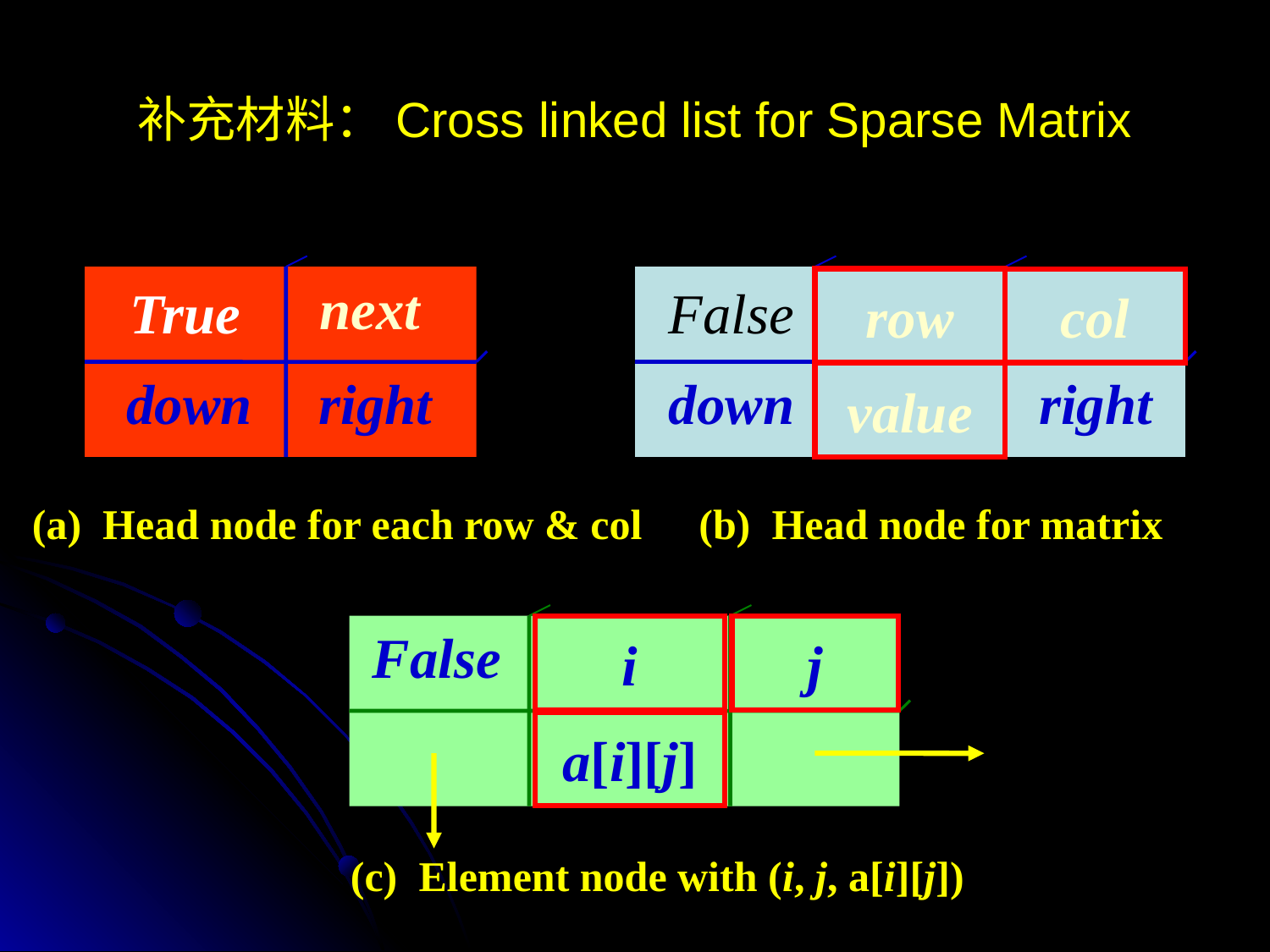

# 补充材料：Cross linked list for Sparse Matrix

next

row
col
True
False

down
right

down
right
value
(a)  Head node for each row & col  	   (b)  Head node for matrix

False

i
j

a[i][j]

(c)  Element node with (i, j, a[i][j])